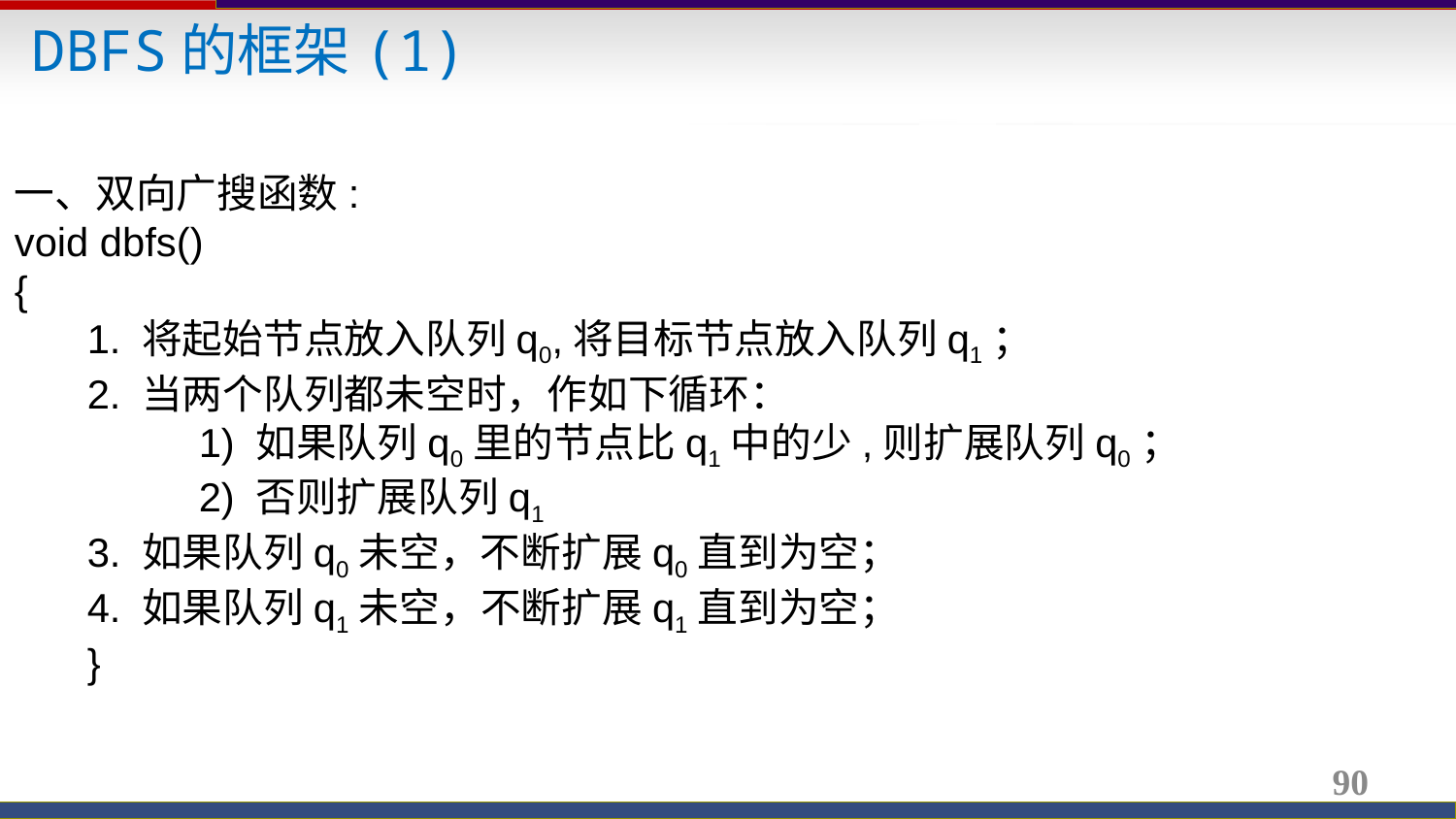

DBFS的框架(1)
一、双向广搜函数:
void dbfs()
{
1. 将起始节点放入队列q0,将目标节点放入队列q1；
2. 当两个队列都未空时，作如下循环：
          1) 如果队列q0里的节点比q1中的少,则扩展队列q0；
          2) 否则扩展队列q1
3. 如果队列q0未空，不断扩展q0直到为空；
4. 如果队列q1未空，不断扩展q1直到为空；
}